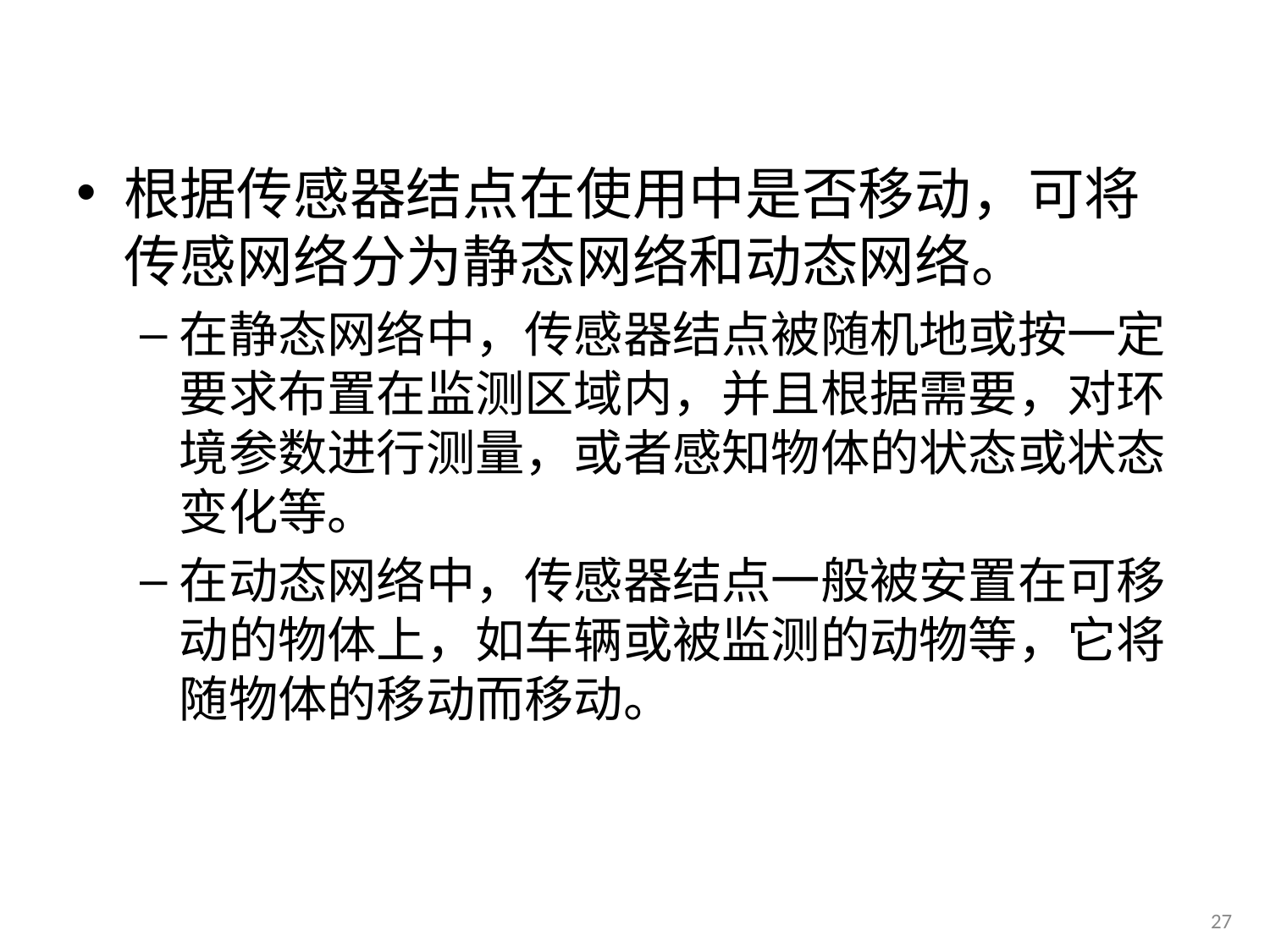

根据传感器结点在使用中是否移动，可将传感网络分为静态网络和动态网络。
在静态网络中，传感器结点被随机地或按一定要求布置在监测区域内，并且根据需要，对环境参数进行测量，或者感知物体的状态或状态变化等。
在动态网络中，传感器结点一般被安置在可移动的物体上，如车辆或被监测的动物等，它将随物体的移动而移动。
27